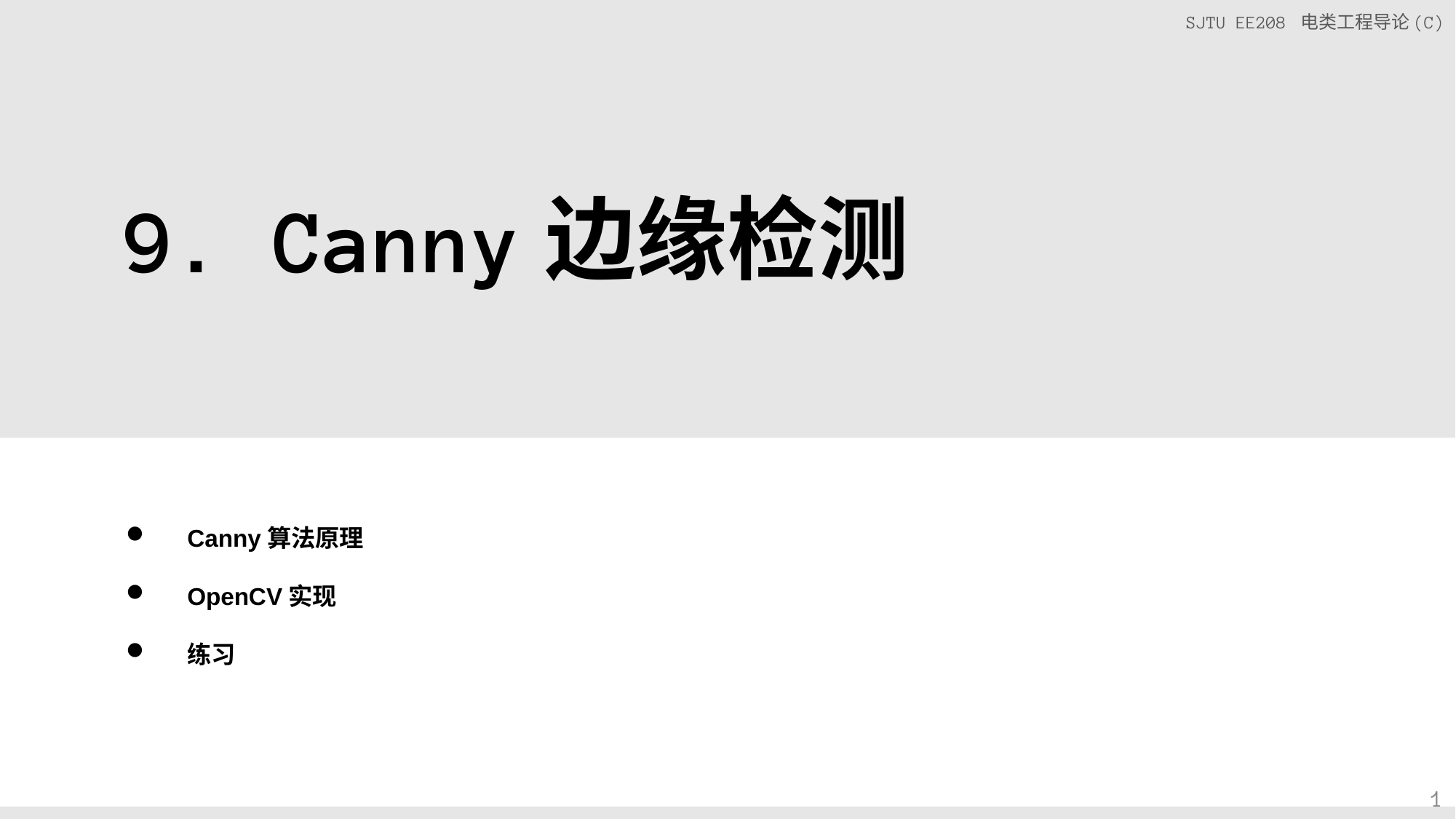

# 9. Canny边缘检测
Canny算法原理

OpenCV实现

练习
1